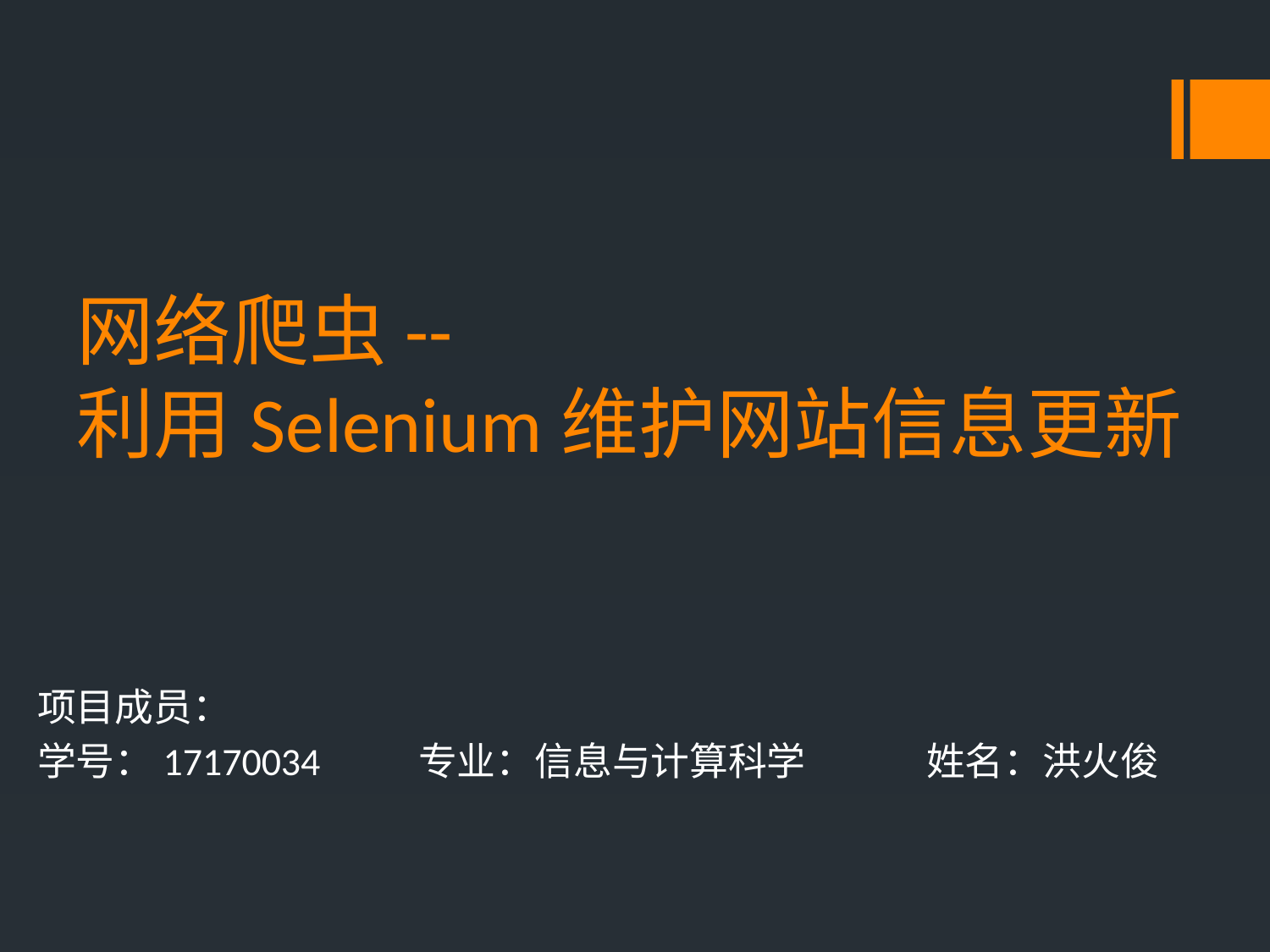

# 网络爬虫-- 利用Selenium维护网站信息更新
项目成员：
学号：17170034	专业：信息与计算科学	姓名：洪火俊